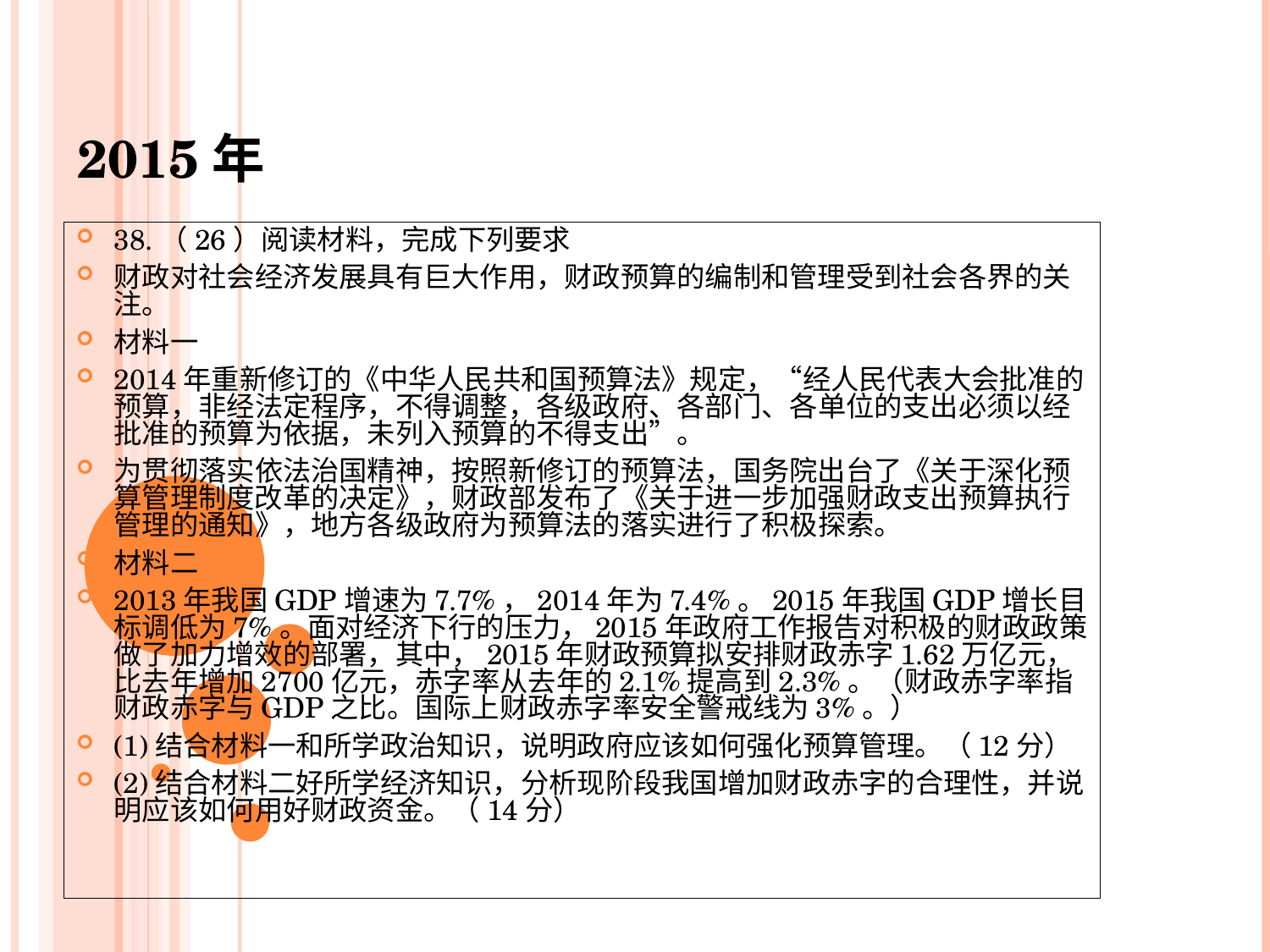

38.（26）阅读材料，完成下列要求
财政对社会经济发展具有巨大作用，财政预算的编制和管理受到社会各界的关注。
材料一
2014年重新修订的《中华人民共和国预算法》规定，“经人民代表大会批准的预算，非经法定程序，不得调整，各级政府、各部门、各单位的支出必须以经批准的预算为依据，未列入预算的不得支出”。
为贯彻落实依法治国精神，按照新修订的预算法，国务院出台了《关于深化预算管理制度改革的决定》，财政部发布了《关于进一步加强财政支出预算执行管理的通知》，地方各级政府为预算法的落实进行了积极探索。
材料二
2013年我国GDP增速为7.7%，2014年为7.4%。2015年我国GDP增长目标调低为7%。面对经济下行的压力，2015年政府工作报告对积极的财政政策做了加力增效的部署，其中，2015年财政预算拟安排财政赤字1.62万亿元，比去年增加2700亿元，赤字率从去年的2.1%提高到2.3%。（财政赤字率指财政赤字与GDP之比。国际上财政赤字率安全警戒线为3%。）
(1)结合材料一和所学政治知识，说明政府应该如何强化预算管理。（12分）
(2)结合材料二好所学经济知识，分析现阶段我国增加财政赤字的合理性，并说明应该如何用好财政资金。（14分）
2015年